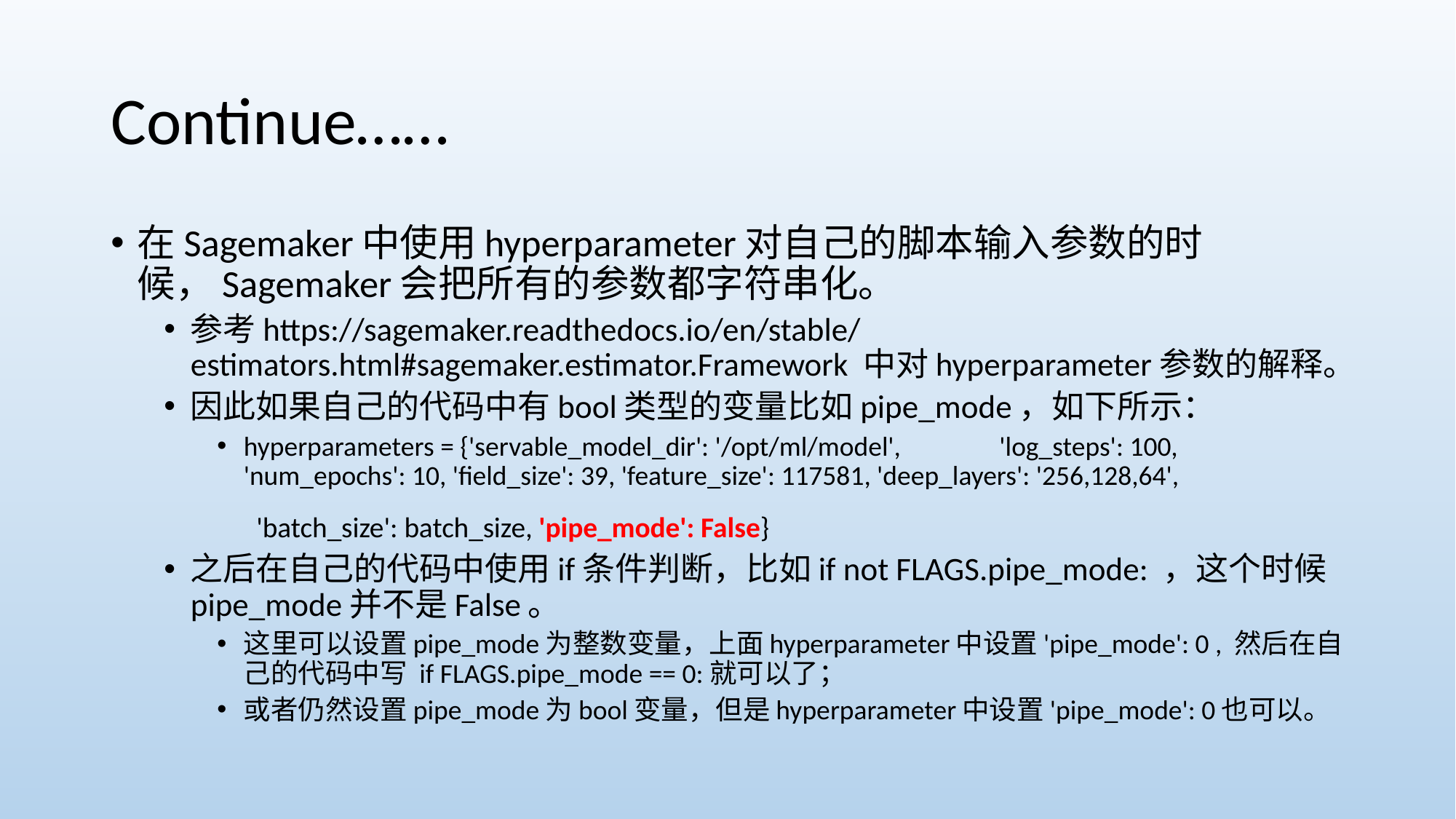

# Continue……
在Sagemaker中使用hyperparameter对自己的脚本输入参数的时候，Sagemaker会把所有的参数都字符串化。
参考https://sagemaker.readthedocs.io/en/stable/estimators.html#sagemaker.estimator.Framework 中对hyperparameter参数的解释。
因此如果自己的代码中有bool类型的变量比如pipe_mode，如下所示：
hyperparameters = {'servable_model_dir': '/opt/ml/model',                'log_steps': 100, 'num_epochs': 10, 'field_size': 39, 'feature_size': 117581, 'deep_layers': '256,128,64',
                 'batch_size': batch_size, 'pipe_mode': False}
之后在自己的代码中使用if条件判断，比如if not FLAGS.pipe_mode: ，这个时候pipe_mode并不是False。
这里可以设置pipe_mode为整数变量，上面hyperparameter中设置'pipe_mode': 0 , 然后在自己的代码中写 if FLAGS.pipe_mode == 0:就可以了；
或者仍然设置pipe_mode为bool变量，但是hyperparameter中设置'pipe_mode': 0也可以。